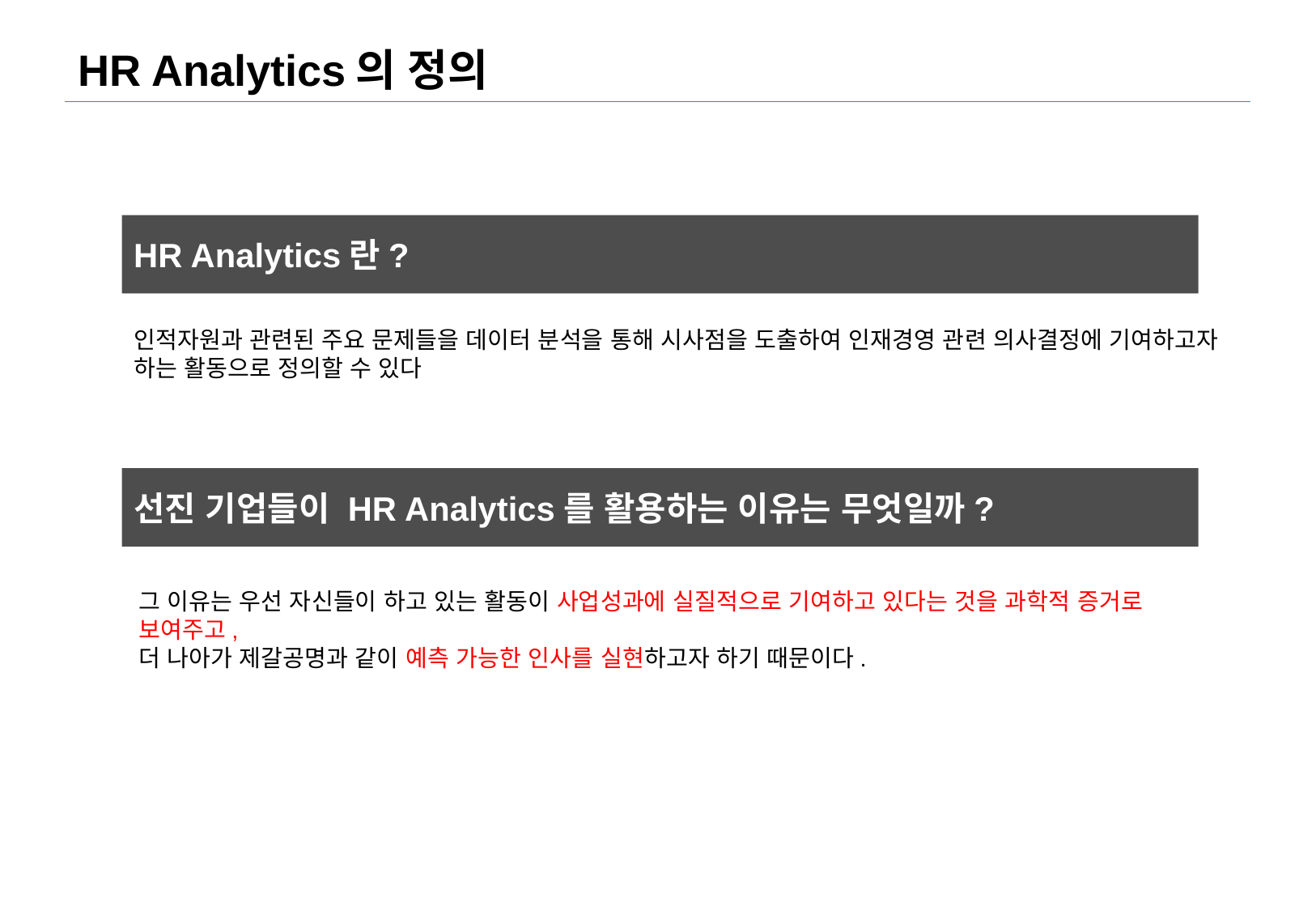

# HR Analytics의 정의
HR Analytics란?
인적자원과 관련된 주요 문제들을 데이터 분석을 통해 시사점을 도출하여 인재경영 관련 의사결정에 기여하고자 하는 활동으로 정의할 수 있다
선진 기업들이 HR Analytics를 활용하는 이유는 무엇일까?
그 이유는 우선 자신들이 하고 있는 활동이 사업성과에 실질적으로 기여하고 있다는 것을 과학적 증거로 보여주고,
더 나아가 제갈공명과 같이 예측 가능한 인사를 실현하고자 하기 때문이다.